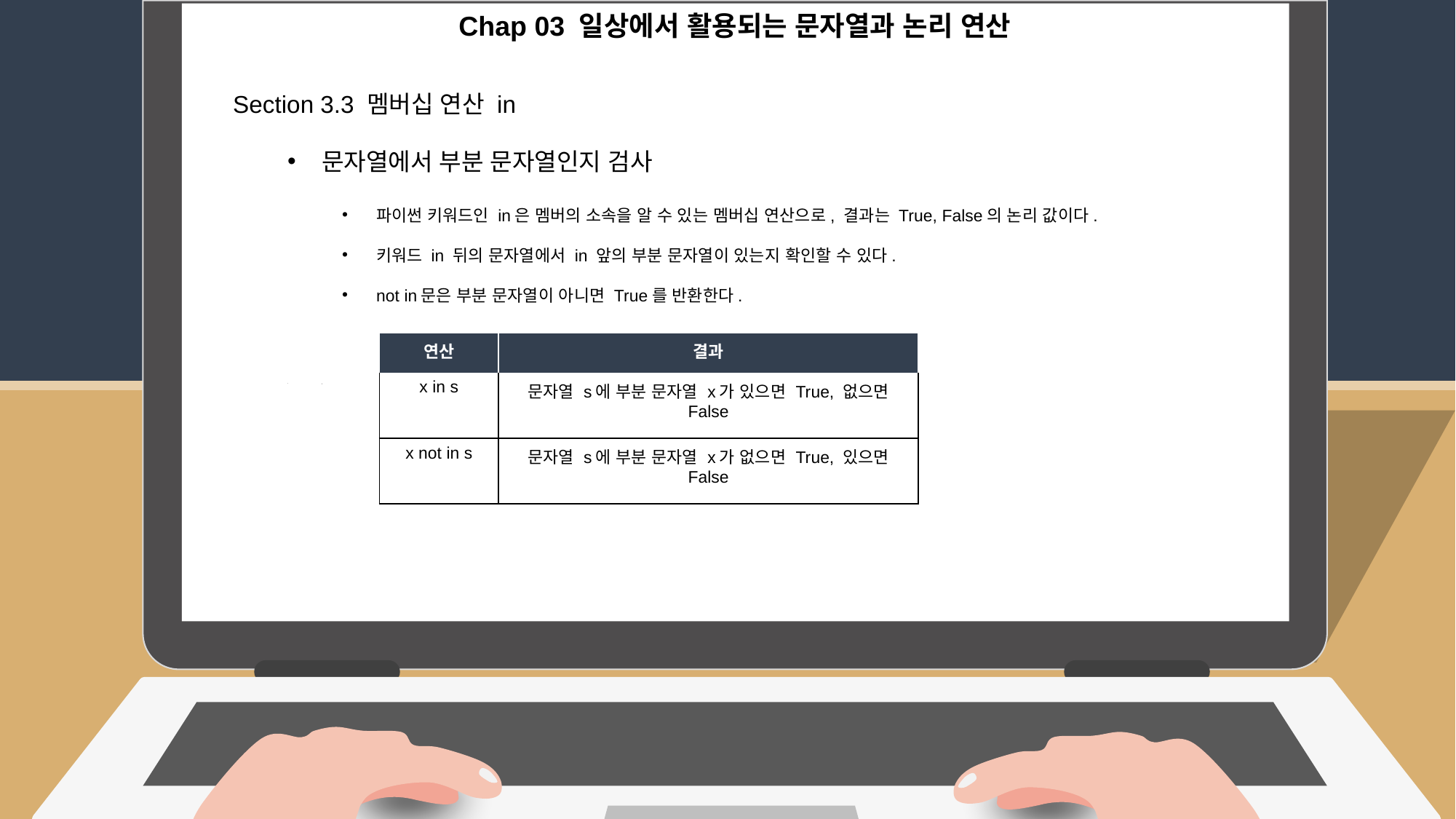

Chap 03 일상에서 활용되는 문자열과 논리 연산
Section 3.3 멤버십 연산 in

문자열에서 부분 문자열인지 검사

파이썬 키워드인 in은 멤버의 소속을 알 수 있는 멤버십 연산으로, 결과는 True, False의 논리 값이다.

키워드 in 뒤의 문자열에서 in 앞의 부분 문자열이 있는지 확인할 수 있다.

not in문은 부분 문자열이 아니면 True를 반환한다.

1

| 연산 | 결과 |
| --- | --- |
| x in s | 문자열 s에 부분 문자열 x가 있으면 True, 없으면 False |
| x not in s | 문자열 s에 부분 문자열 x가 없으면 True, 있으면 False |